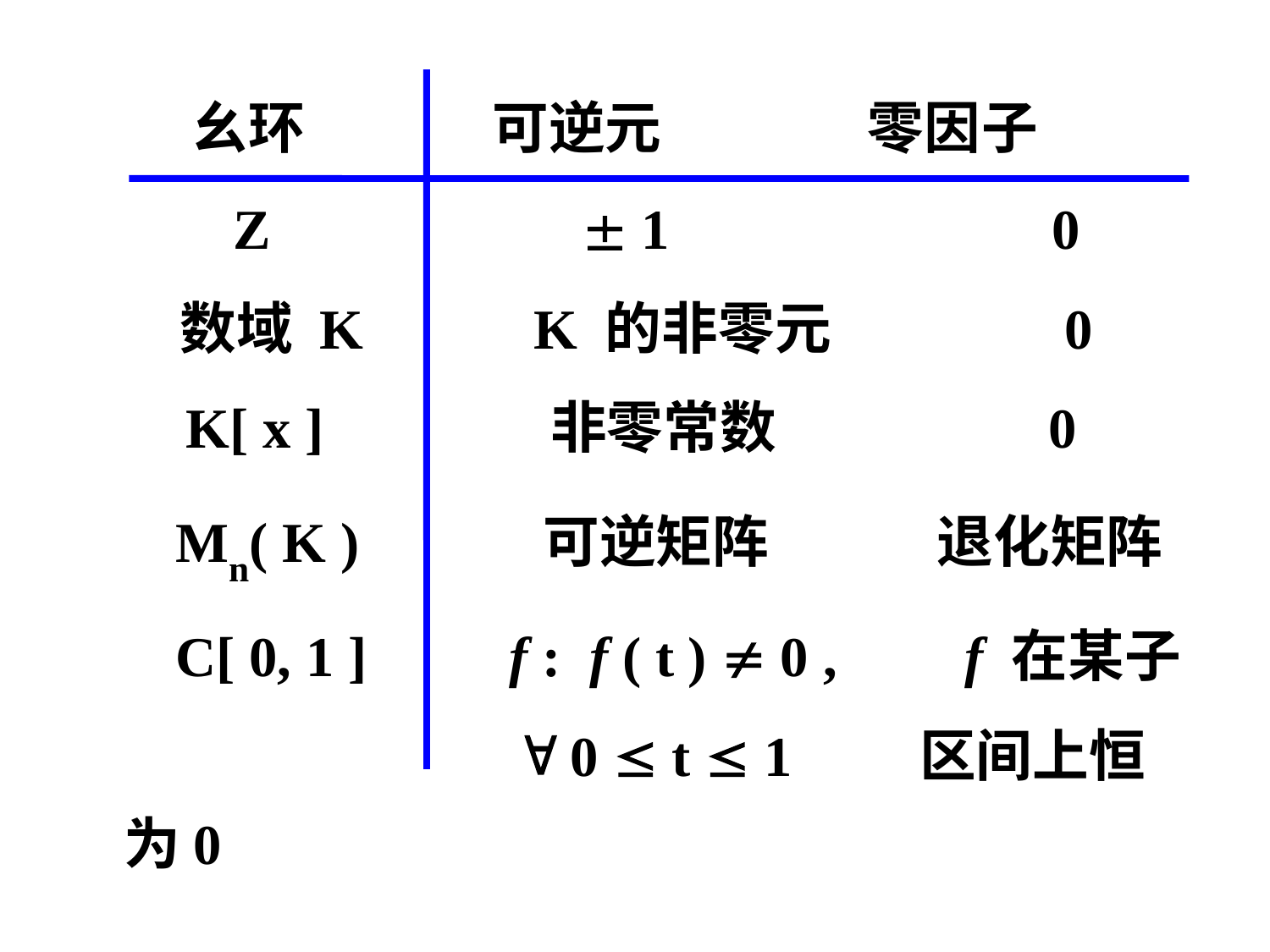

幺环             可逆元                零因子
          Z                      ± 1                           0
       数域 K            K 的非零元                 0
       K[ x ]               非零常数                    0
       Mn( K )            可逆矩阵             退化矩阵
       C[ 0, 1 ]          f :  f ( t ) ≠ 0 ,         f 在某子
                               ∀ 0 ≤ t ≤ 1        区间上恒为0